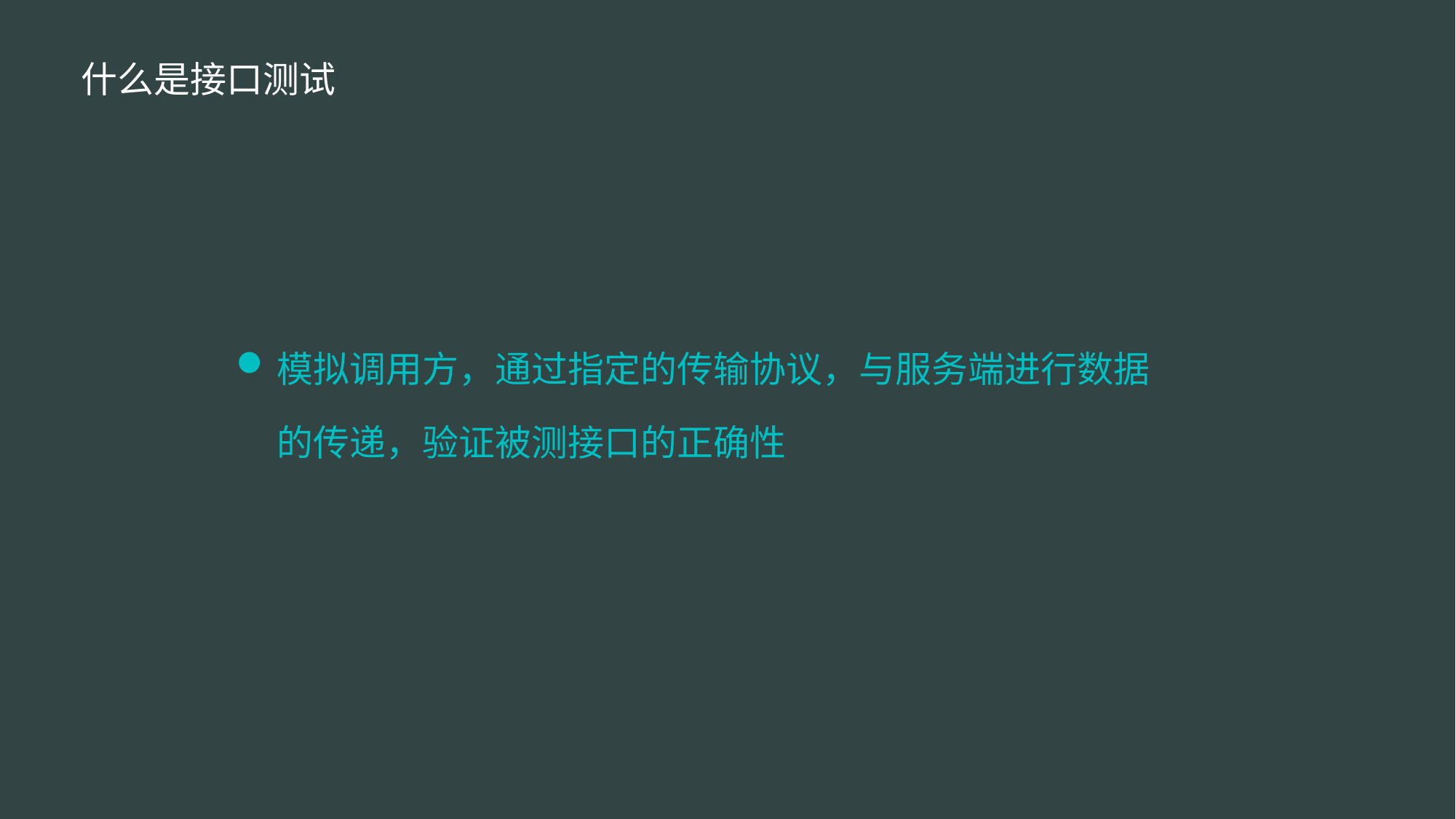

什么是接口测试
模拟调用方，通过指定的传输协议，与服务端进行数据的传递，验证被测接口的正确性